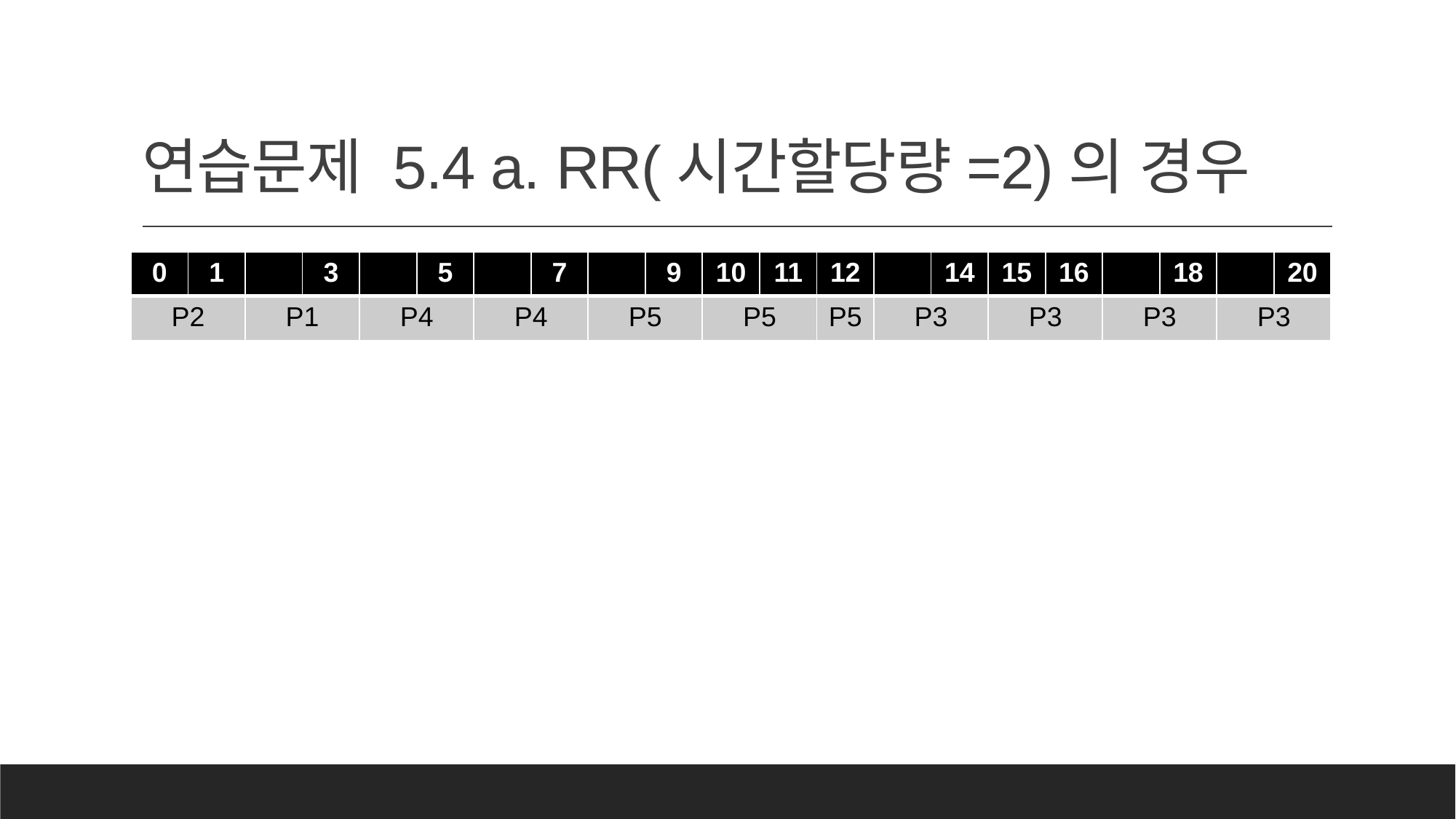

# 연습문제 5.4 a. RR(시간할당량=2)의 경우
| 0 | 1 |  | 3 |  | 5 |  | 7 |  | 9 | 10 | 11 | 12 |  | 14 | 15 | 16 |  | 18 |  | 20 |
| --- | --- | --- | --- | --- | --- | --- | --- | --- | --- | --- | --- | --- | --- | --- | --- | --- | --- | --- | --- | --- |
| P2 |  | P1 |  | P4 |  | P4 |  | P5 |  | P5 |  | P5 | P3 |  | P3 |  | P3 |  | P3 |  |